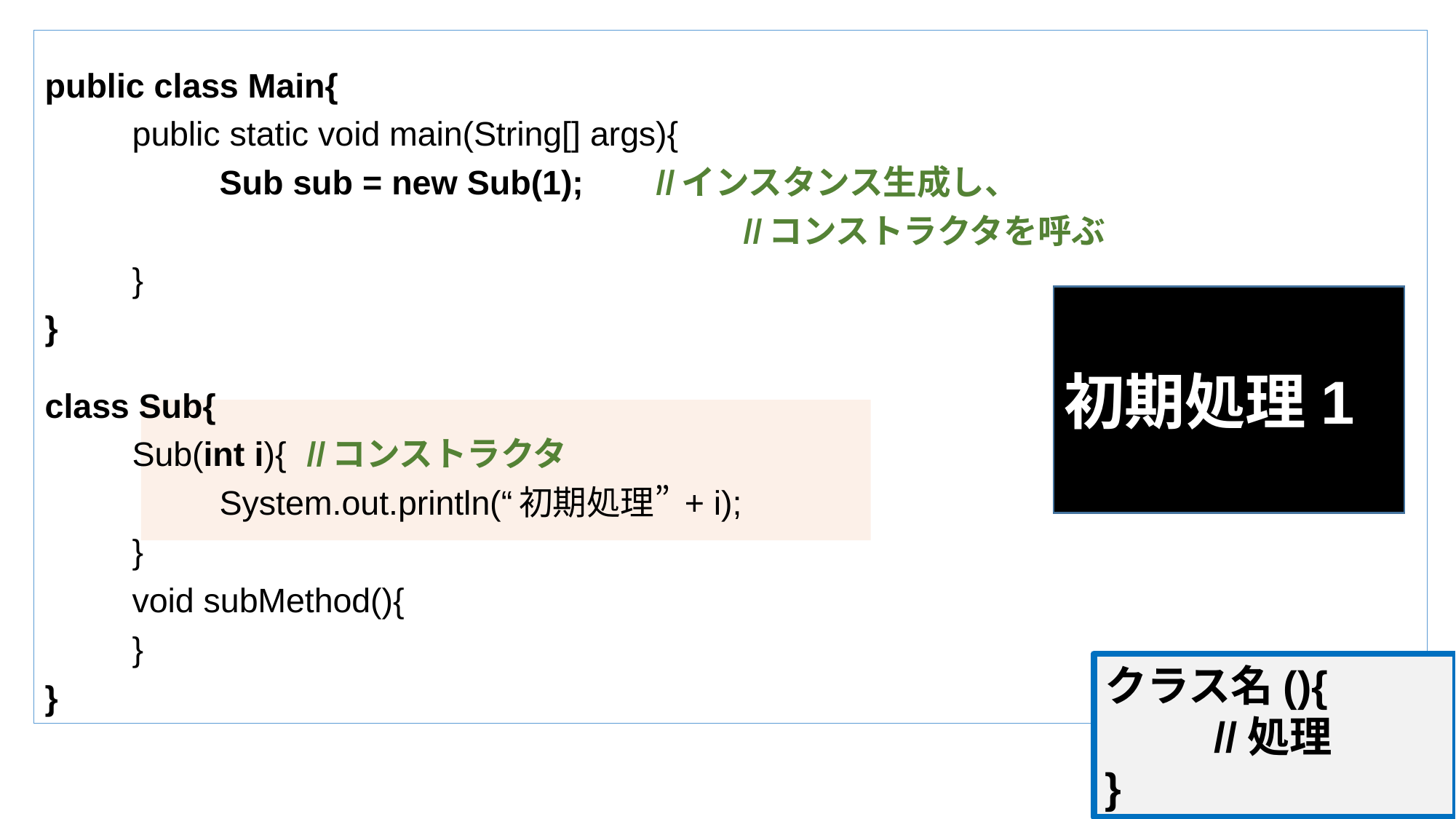

public class Main{
	public static void main(String[] args){
		Sub sub = new Sub(1);	//インスタンス生成し、
								//コンストラクタを呼ぶ
	}
}
class Sub{
	Sub(int i){	//コンストラクタ
		System.out.println(“初期処理” + i);
	}
	void subMethod(){
	}
}
初期処理1

クラス名(){
  	//処理
}